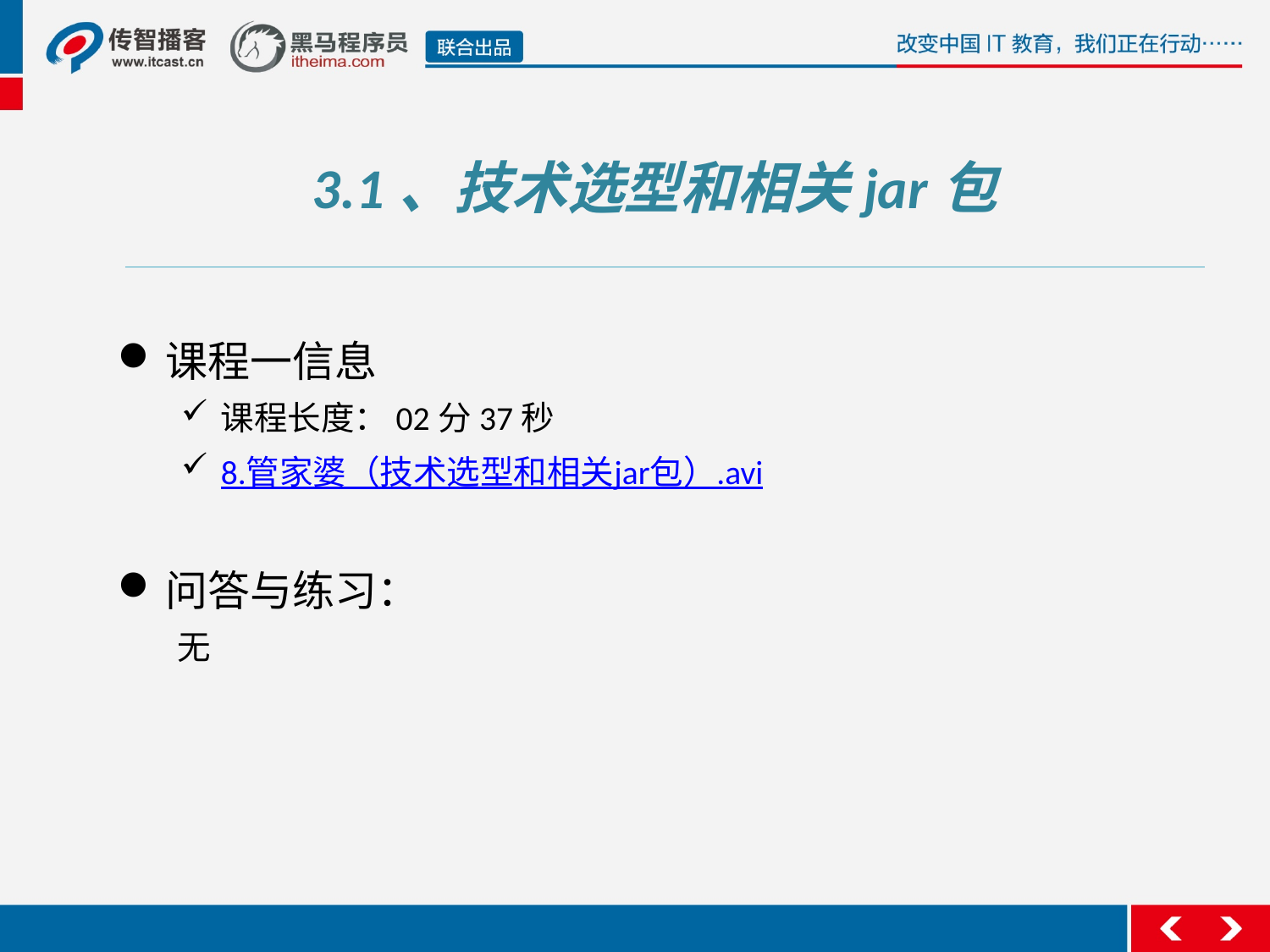

3.1、技术选型和相关jar包

课程一信息
课程长度：02分37秒
8.管家婆（技术选型和相关jar包）.avi

问答与练习：
       无